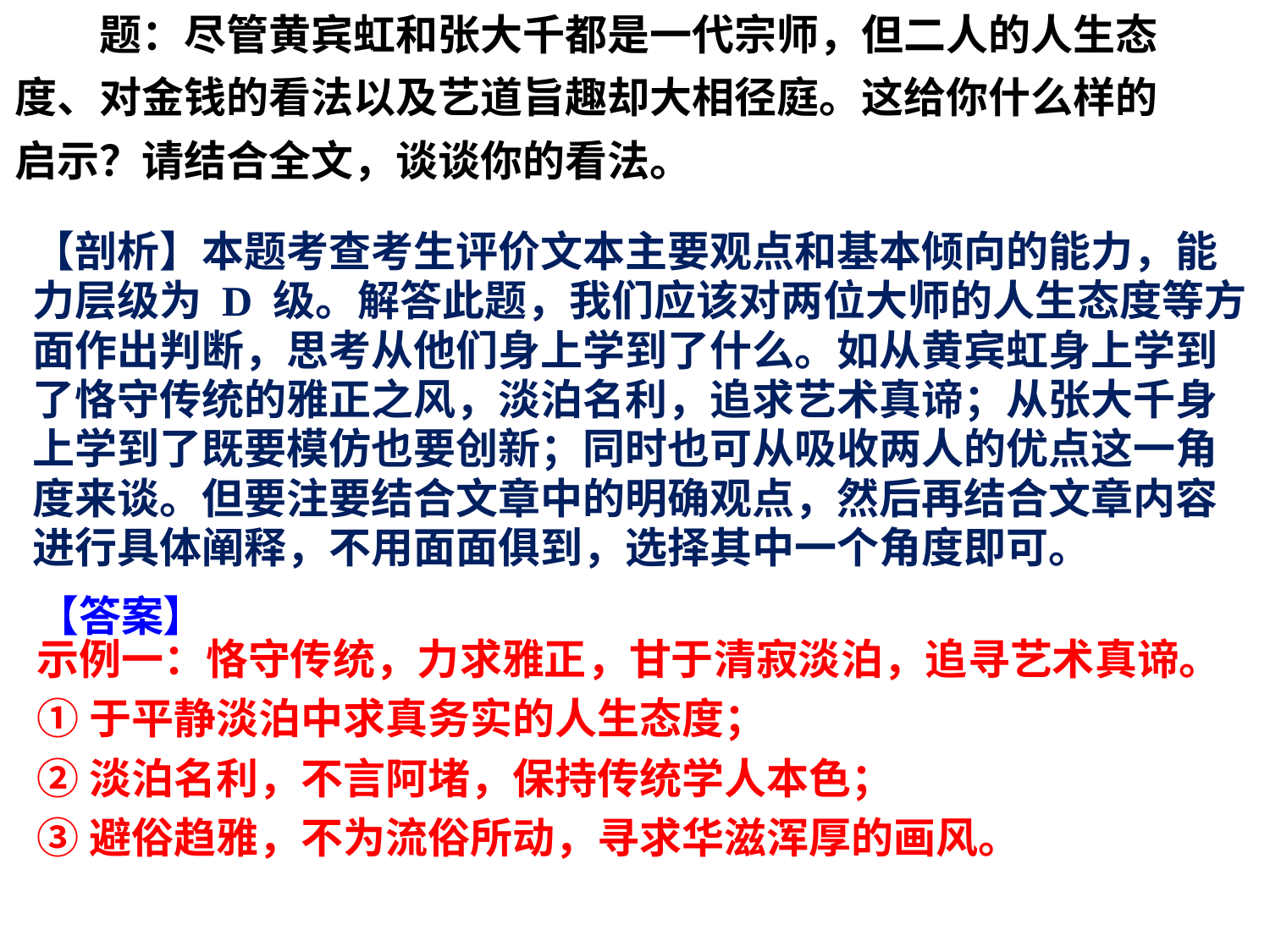

题：尽管黄宾虹和张大千都是一代宗师，但二人的人生态

度、对金钱的看法以及艺道旨趣却大相径庭。这给你什么样的

启示？请结合全文，谈谈你的看法。
【剖析】本题考查考生评价文本主要观点和基本倾向的能力，能力层级为 D 级。解答此题，我们应该对两位大师的人生态度等方面作出判断，思考从他们身上学到了什么。如从黄宾虹身上学到了恪守传统的雅正之风，淡泊名利，追求艺术真谛；从张大千身上学到了既要模仿也要创新；同时也可从吸收两人的优点这一角度来谈。但要注要结合文章中的明确观点，然后再结合文章内容进行具体阐释，不用面面俱到，选择其中一个角度即可。
【答案】
示例一：恪守传统，力求雅正，甘于清寂淡泊，追寻艺术真谛。
①于平静淡泊中求真务实的人生态度；
②淡泊名利，不言阿堵，保持传统学人本色；
③避俗趋雅，不为流俗所动，寻求华滋浑厚的画风。